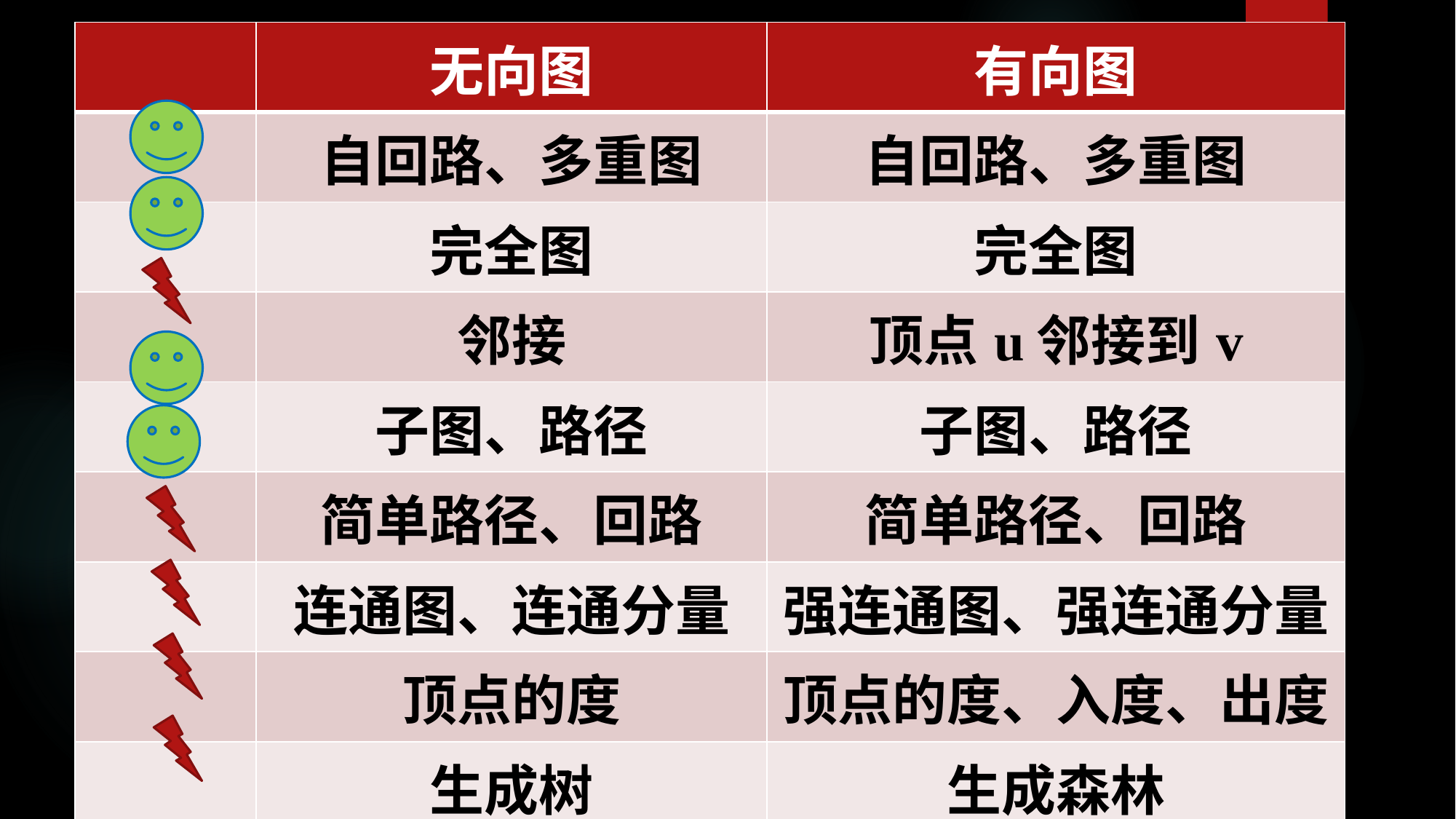

|  | 无向图 | 有向图 |
| --- | --- | --- |
|  | 自回路、多重图 | 自回路、多重图 |
|  | 完全图 | 完全图 |
|  | 邻接 | 顶点u邻接到v |
|  | 子图、路径 | 子图、路径 |
|  | 简单路径、回路 | 简单路径、回路 |
|  | 连通图、连通分量 | 强连通图、强连通分量 |
|  | 顶点的度 | 顶点的度、入度、出度 |
|  | 生成树 | 生成森林 |
|  |  | 有向无环图DAG |